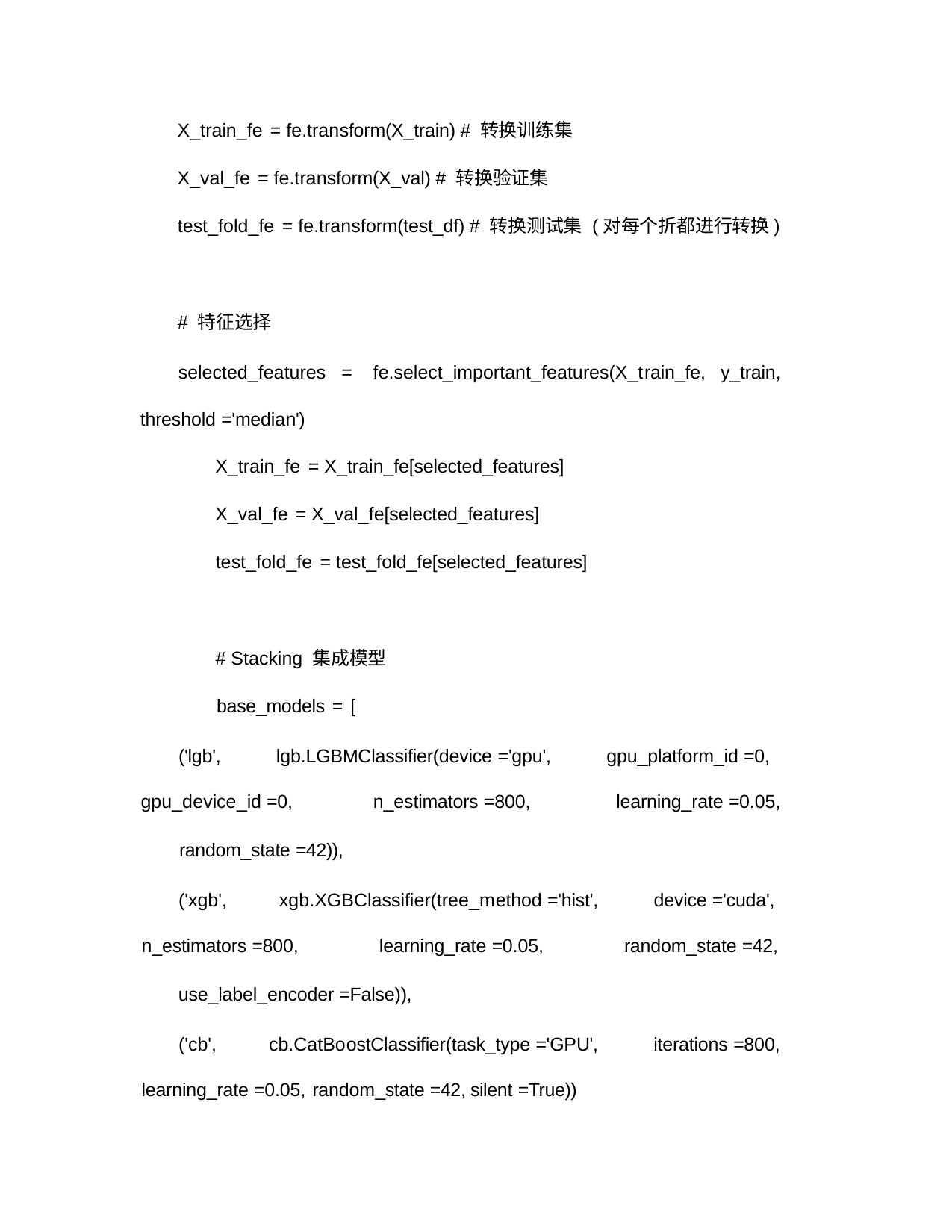

X_train_fe = fe.transform(X_train) # 转换训练集
X_val_fe = fe.transform(X_val) # 转换验证集
test_fold_fe = fe.transform(test_df) # 转换测试集 (对每个折都进行转换)

# 特征选择
selected_features   =    fe.select_important_features(X_train_fe,   y_train,  threshold ='median')
X_train_fe = X_train_fe[selected_features]
X_val_fe = X_val_fe[selected_features]
test_fold_fe = test_fold_fe[selected_features]

# Stacking 集成模型
base_models = [
('lgb',           lgb.LGBMClassifier(device ='gpu',           gpu_platform_id =0,  gpu_device_id =0,                n_estimators =800,                 learning_rate =0.05,
random_state =42)),
('xgb',          xgb.XGBClassifier(tree_method ='hist',           device ='cuda',  n_estimators =800,                learning_rate =0.05,                random_state =42,
use_label_encoder =False)),
('cb',          cb.CatBoostClassifier(task_type ='GPU',           iterations =800,  learning_rate =0.05, random_state =42, silent =True))